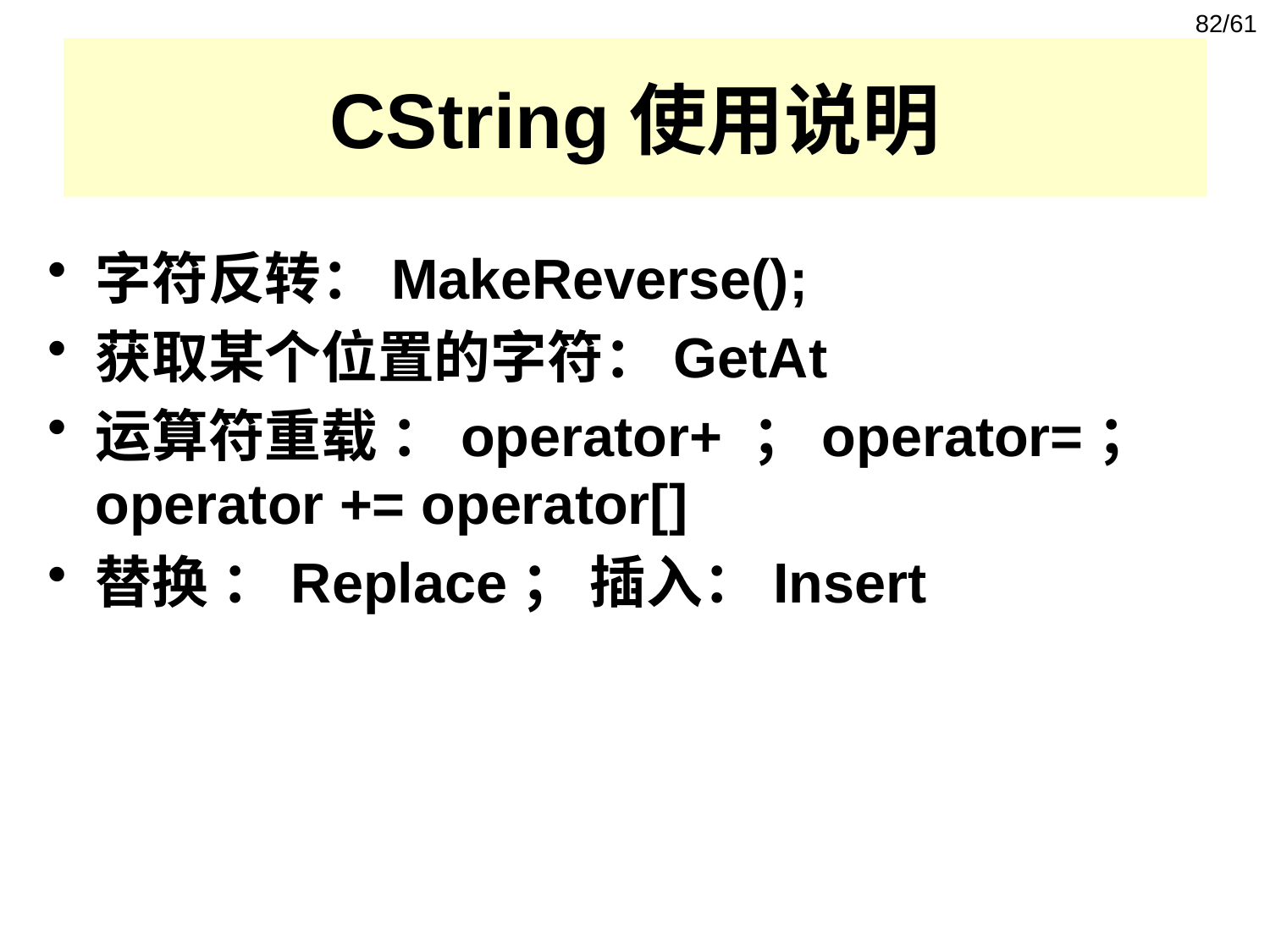

82/61
# CString使用说明
字符反转：MakeReverse();
获取某个位置的字符：GetAt
运算符重载 ：operator+ ；operator=；operator += operator[]
替换 ：Replace； 插入：Insert